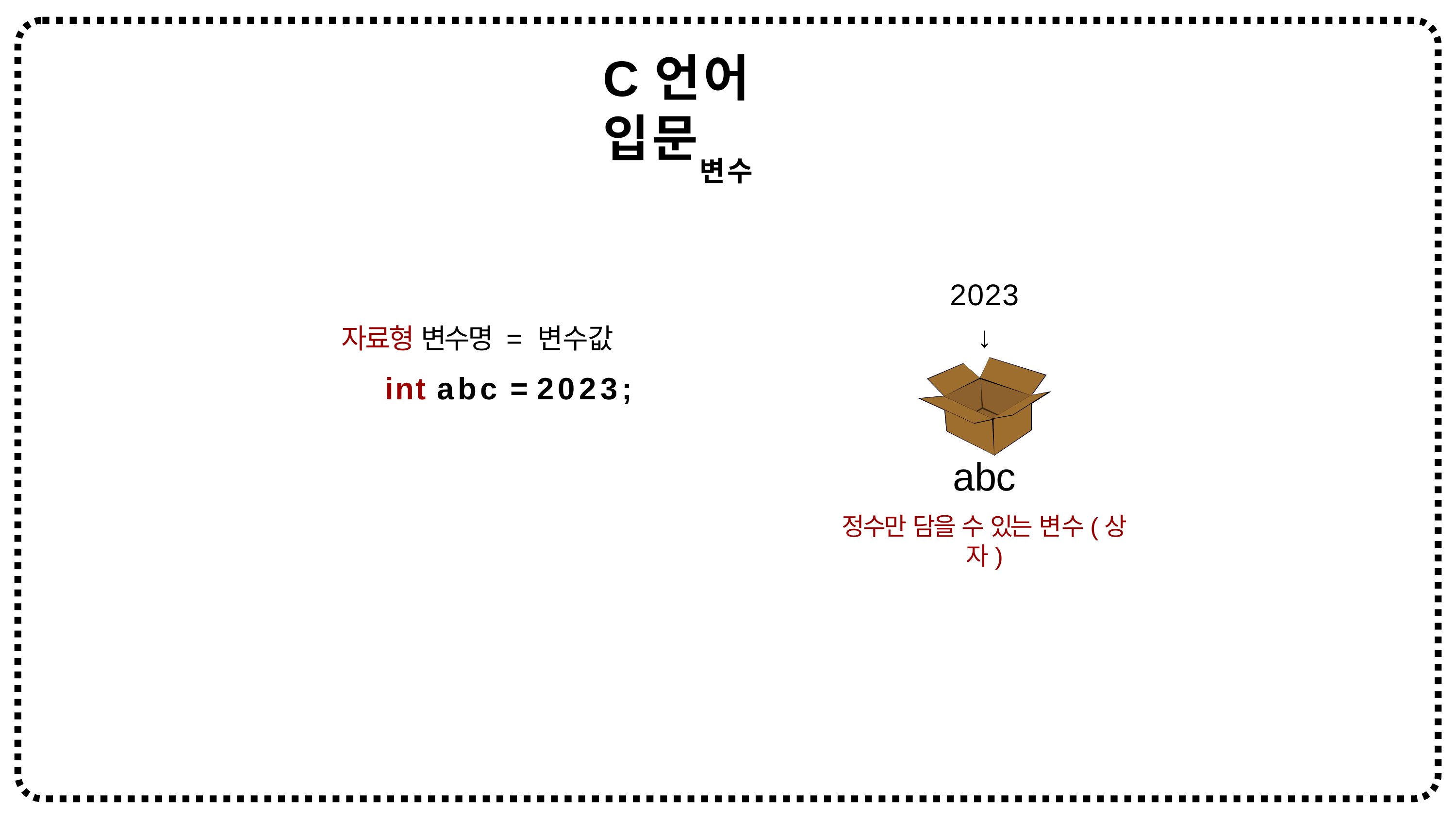

# C언어 입문
변수
2023
↓
자료형 변수명 = 변수값
int abc = 2023;

abc
정수만 담을 수 있는 변수(상자)